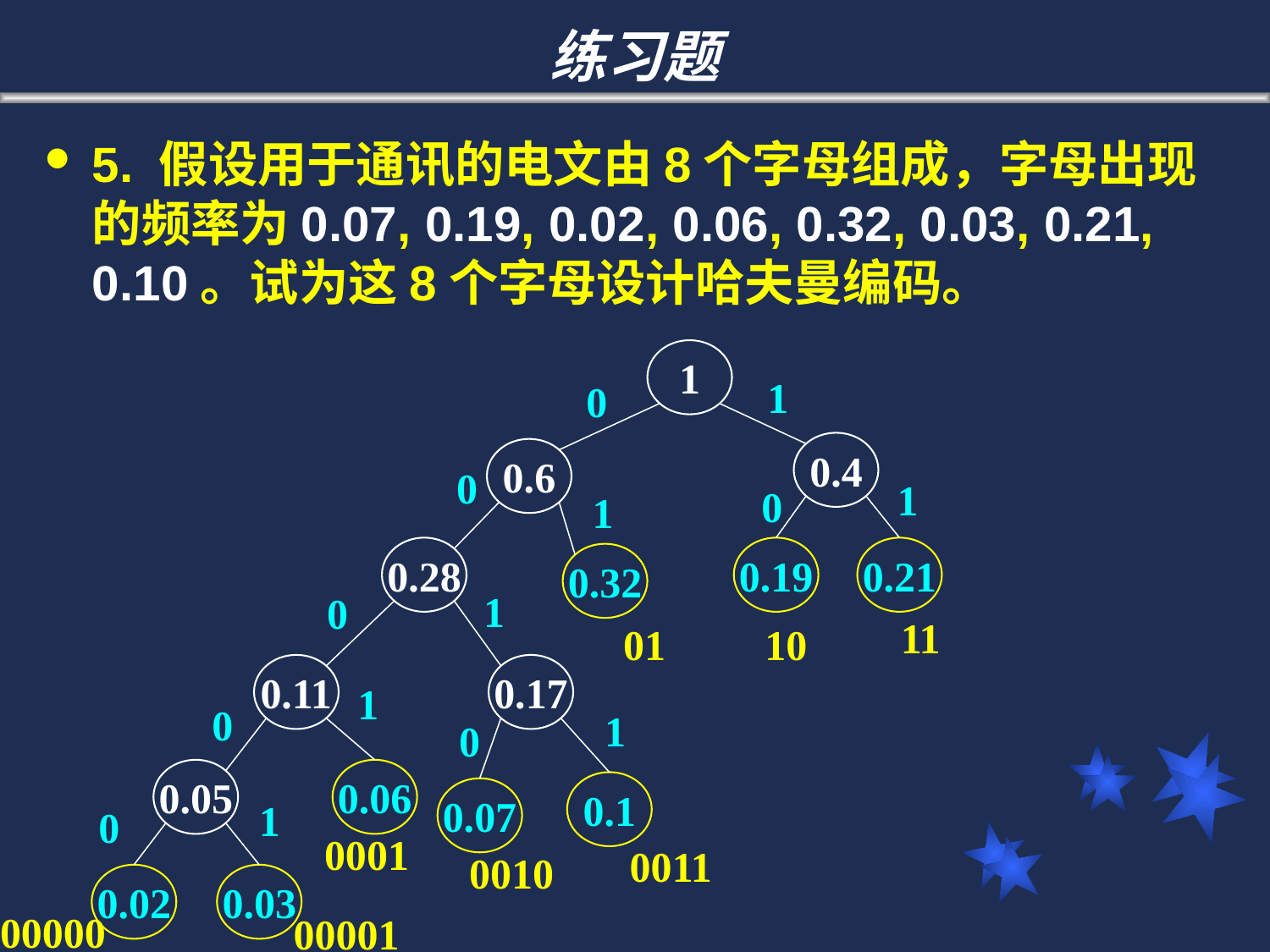

# 练习题
5. 假设用于通讯的电文由8个字母组成，字母出现的频率为0.07, 0.19, 0.02, 0.06, 0.32, 0.03, 0.21, 0.10。试为这8个字母设计哈夫曼编码。
1
1
0
0.4
0.6
0
1
0
1
0.28
0.19
0.21
0.32
1
0
11
01
10
0.11
0.17
1
0
1
0
0.05
0.06
0.1
0.07
1
0
0001
0011
0010
0.02
0.03
00000
00001